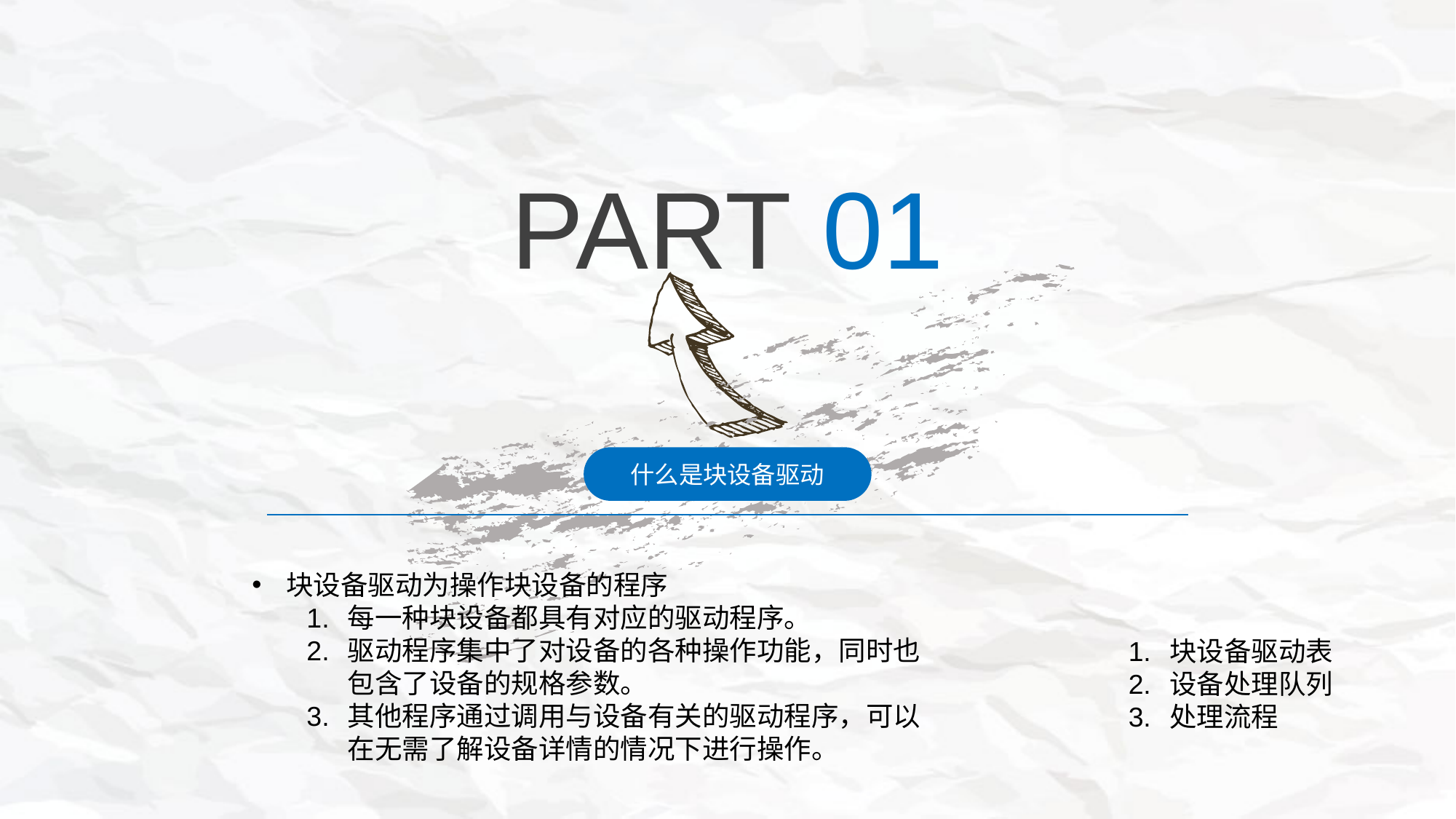

PART 01

什么是块设备驱动
块设备驱动为操作块设备的程序
每一种块设备都具有对应的驱动程序。
驱动程序集中了对设备的各种操作功能，同时也包含了设备的规格参数。
其他程序通过调用与设备有关的驱动程序，可以在无需了解设备详情的情况下进行操作。
块设备驱动表
设备处理队列
处理流程